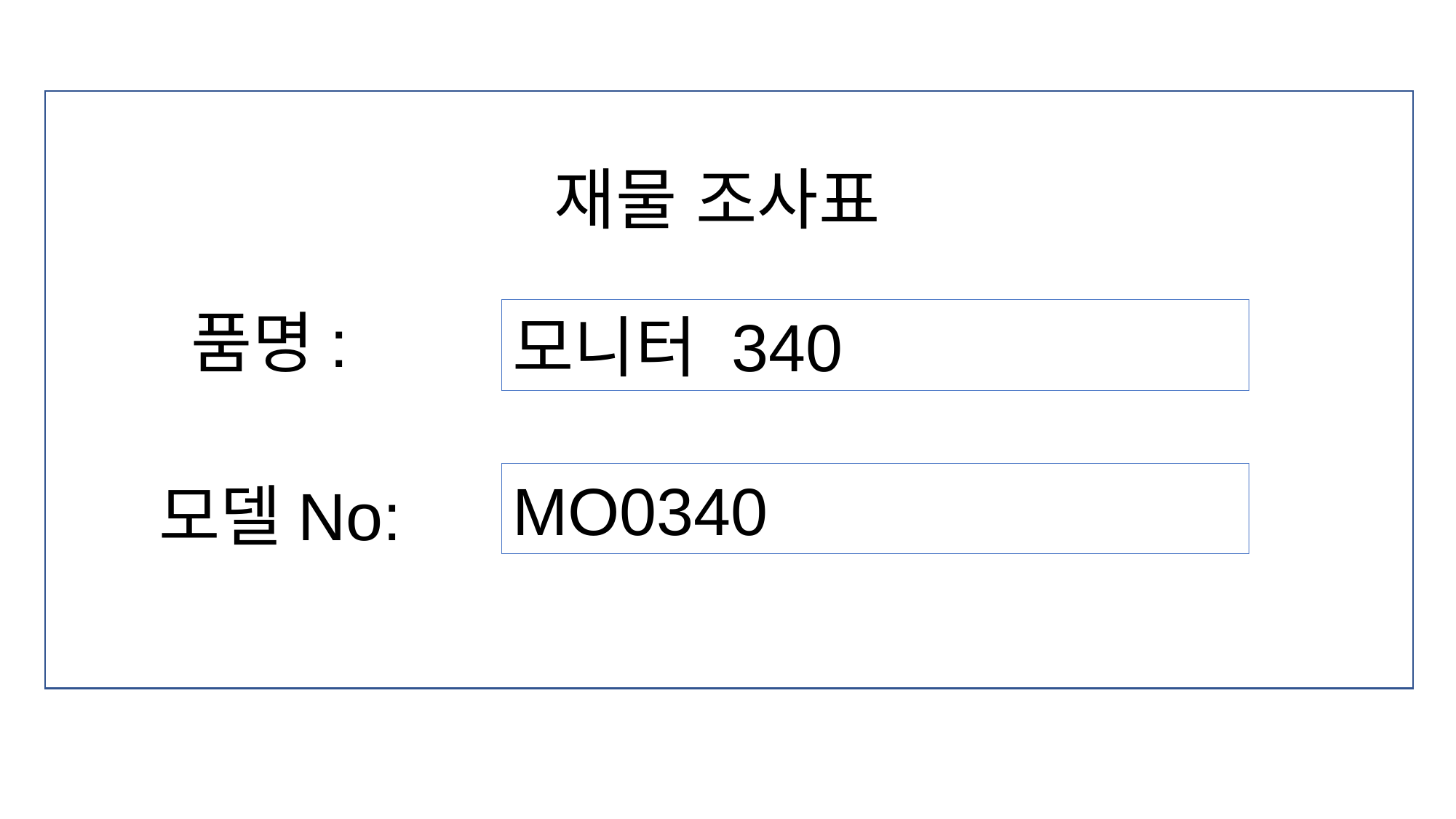

재물 조사표
품명:
모니터 340
MO0340
모델No: